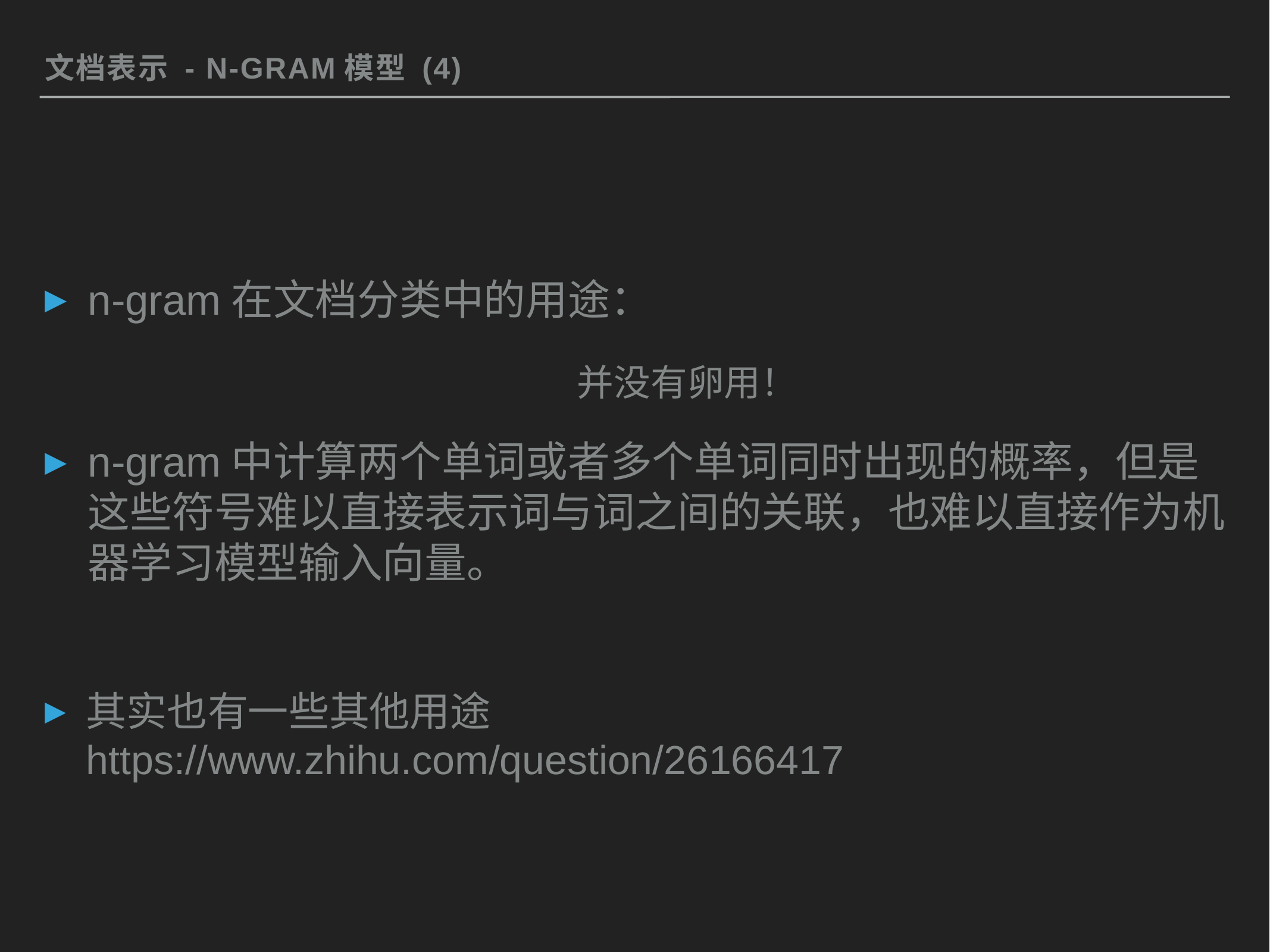

文档表示 - N-Gram模型 (4)
n-gram在文档分类中的用途：
                                                                并没有卵用！
n-gram中计算两个单词或者多个单词同时出现的概率，但是这些符号难以直接表示词与词之间的关联，也难以直接作为机器学习模型输入向量。

其实也有一些其他用途
https://www.zhihu.com/question/26166417